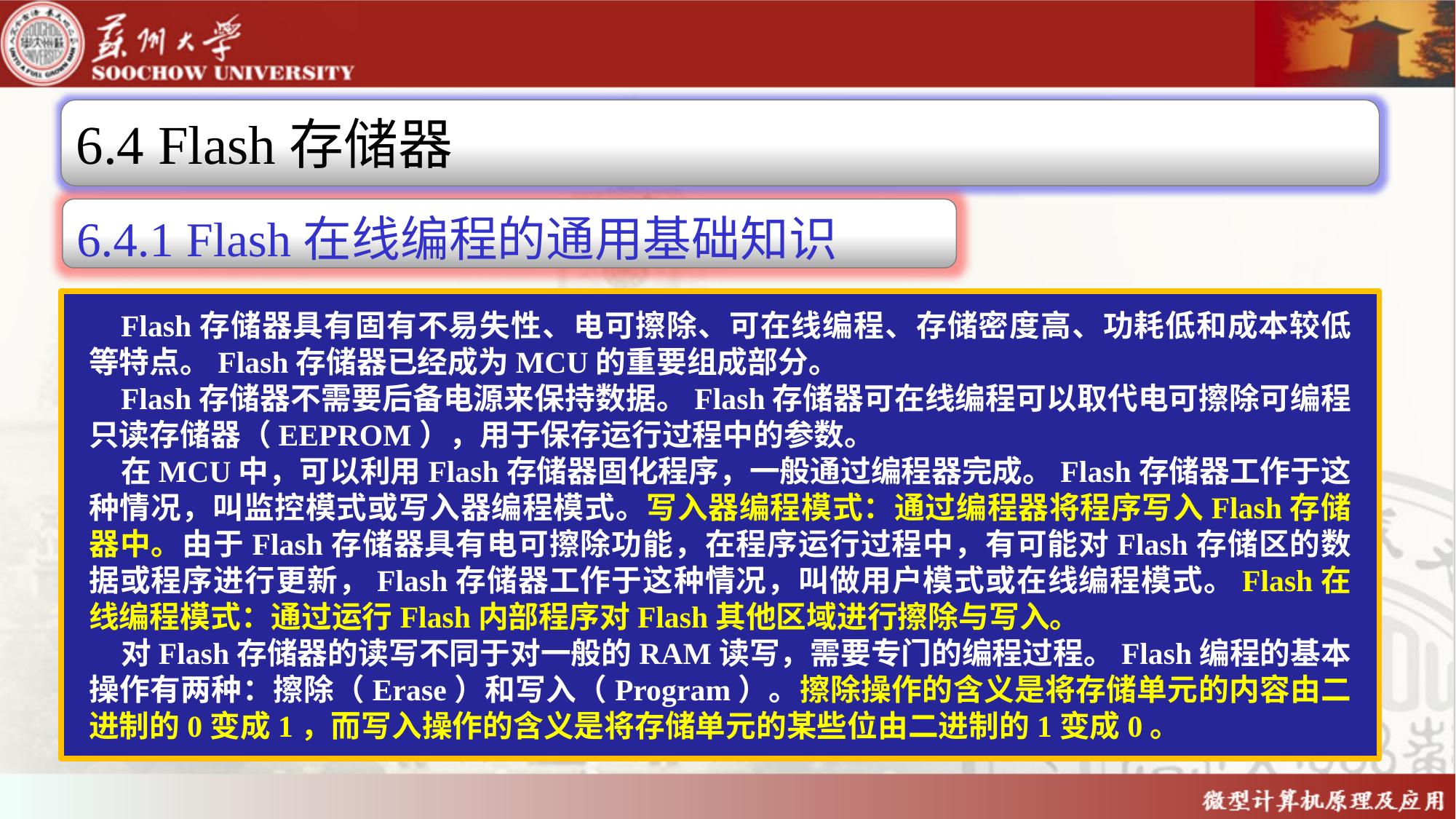

6.4 Flash存储器
6.4.1 Flash在线编程的通用基础知识
Flash存储器具有固有不易失性、电可擦除、可在线编程、存储密度高、功耗低和成本较低等特点。Flash存储器已经成为MCU的重要组成部分。
Flash存储器不需要后备电源来保持数据。Flash存储器可在线编程可以取代电可擦除可编程只读存储器（EEPROM），用于保存运行过程中的参数。
在MCU中，可以利用Flash存储器固化程序，一般通过编程器完成。Flash存储器工作于这种情况，叫监控模式或写入器编程模式。写入器编程模式：通过编程器将程序写入Flash存储器中。由于Flash存储器具有电可擦除功能，在程序运行过程中，有可能对Flash存储区的数据或程序进行更新，Flash存储器工作于这种情况，叫做用户模式或在线编程模式。Flash在线编程模式：通过运行Flash内部程序对Flash其他区域进行擦除与写入。
对Flash存储器的读写不同于对一般的RAM读写，需要专门的编程过程。Flash编程的基本操作有两种：擦除（Erase）和写入（Program）。擦除操作的含义是将存储单元的内容由二进制的0变成1，而写入操作的含义是将存储单元的某些位由二进制的1变成0。